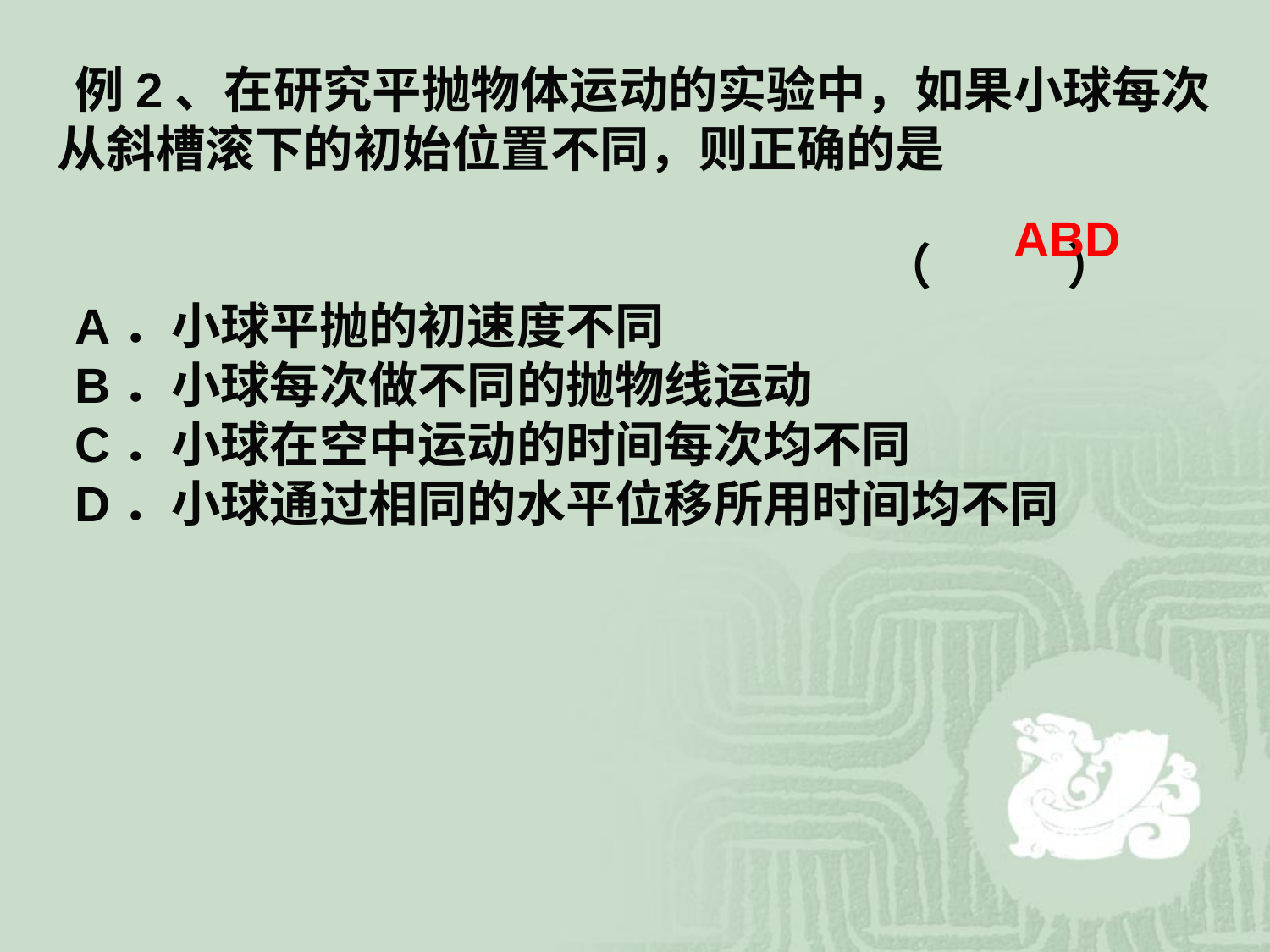

例2、在研究平抛物体运动的实验中，如果小球每次从斜槽滚下的初始位置不同，则正确的是
                                                                       （            ）
A．小球平抛的初速度不同
B．小球每次做不同的抛物线运动
C．小球在空中运动的时间每次均不同
D．小球通过相同的水平位移所用时间均不同
ABD